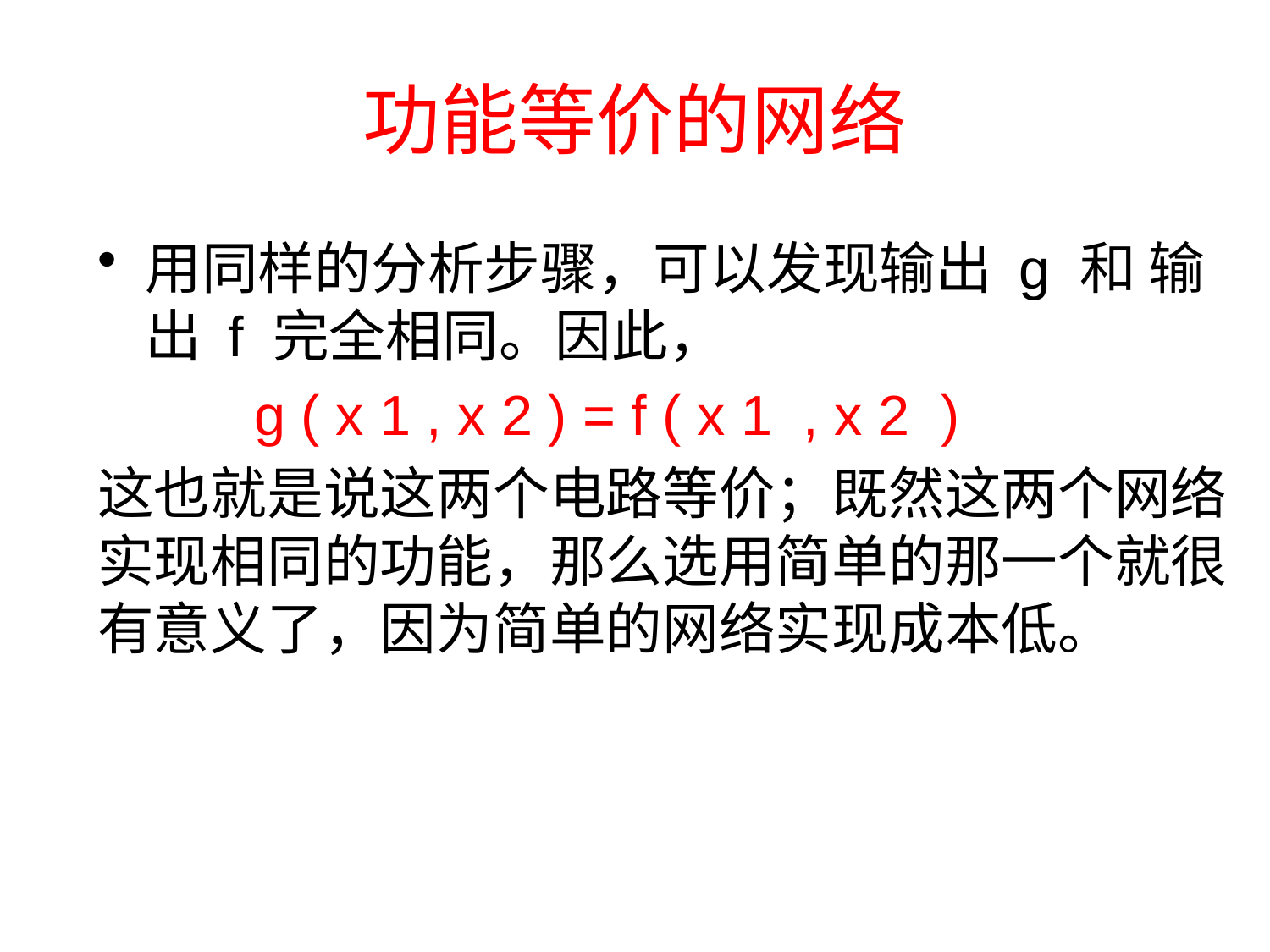

# 功能等价的网络
用同样的分析步骤，可以发现输出 g 和 输出 f 完全相同。因此，
          g ( x 1 , x 2 ) = f ( x 1  , x 2  )
这也就是说这两个电路等价；既然这两个网络实现相同的功能，那么选用简单的那一个就很有意义了，因为简单的网络实现成本低。